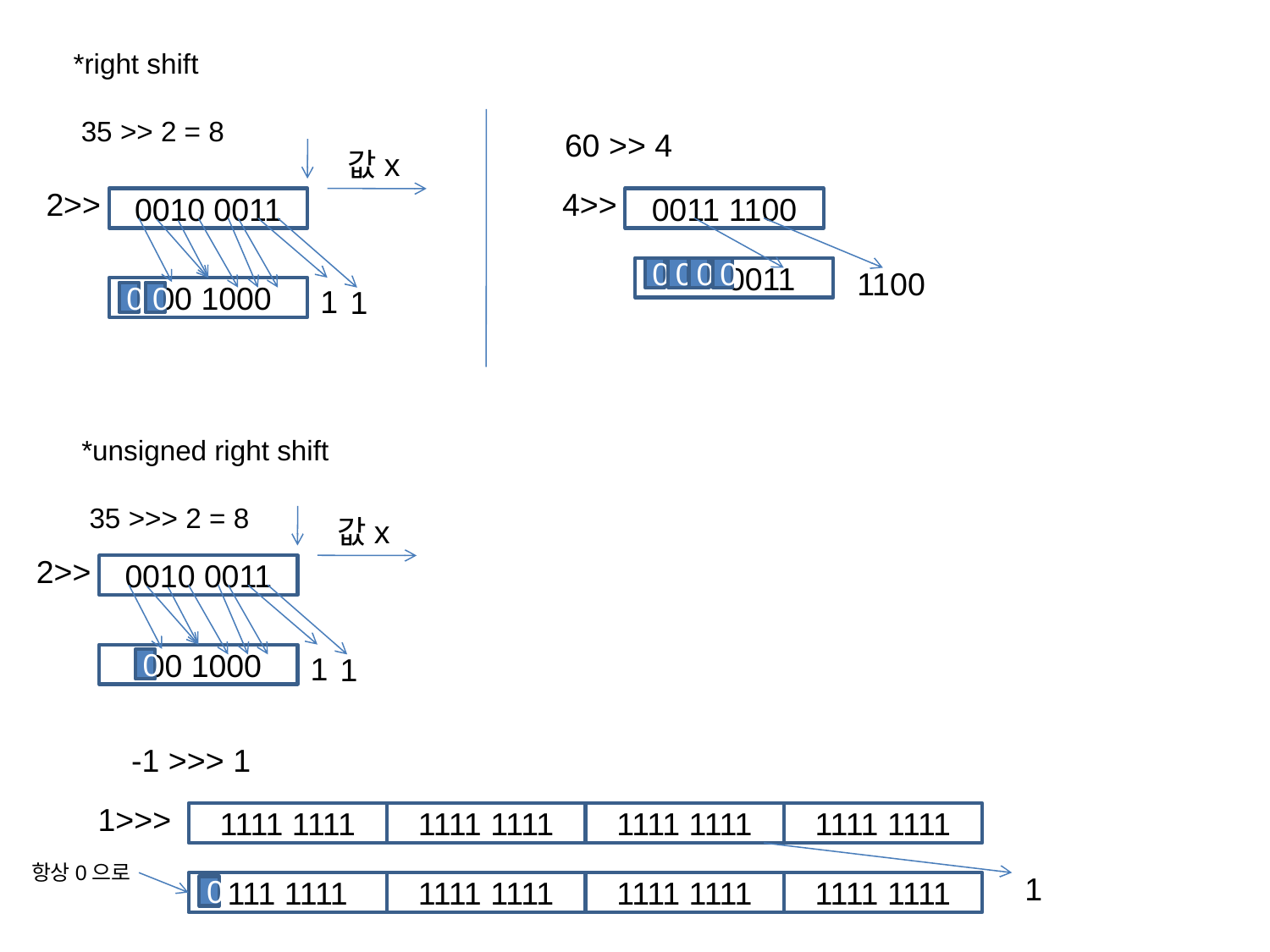

*right shift

 35 >> 2 = 8
60 >> 4
값x
2>>
4>>
0010 0011
0011 1100
         0011
0
0
0
0
1100
1
1
    00 1000
0
0
*unsigned right shift

 35 >>> 2 = 8
값x
2>>
0010 0011
1
1
    00 1000
0
-1 >>> 1
1>>>
1111 1111
1111 1111
1111 1111
1111 1111
항상0으로
1
111 1111
1111 1111
1111 1111
1111 1111
0